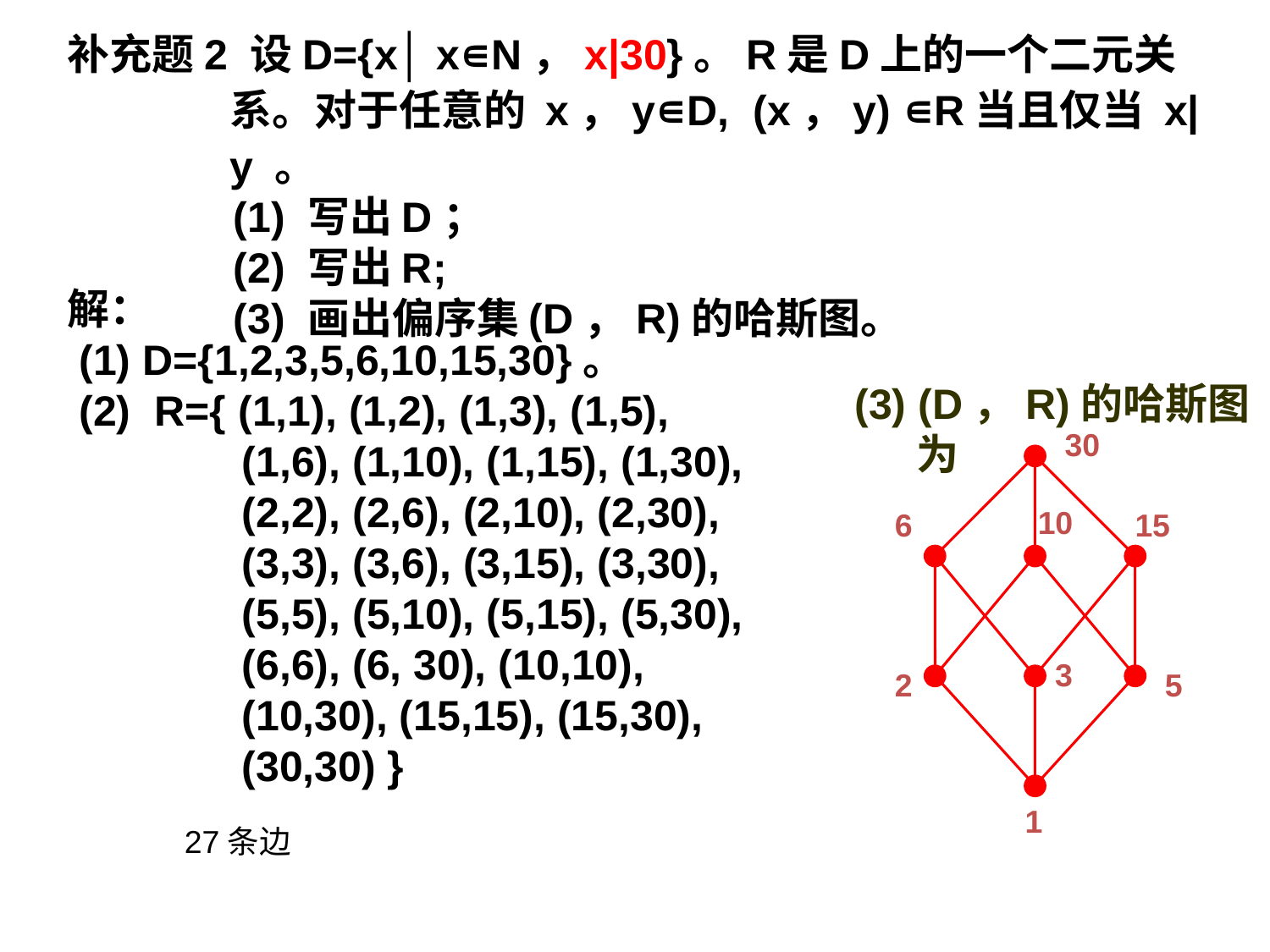

补充题2 设D={x│ x∊N，x|30}。R是D上的一个二元关系。对于任意的 x，y∊D,  (x，y) ∊R当且仅当 x|y 。
              (1) 写出D；
              (2) 写出R;
              (3) 画出偏序集(D，R)的哈斯图。
解：
 (1) D={1,2,3,5,6,10,15,30}。
 (2)  R={ (1,1), (1,2), (1,3), (1,5), (1,6), (1,10), (1,15), (1,30), (2,2), (2,6), (2,10), (2,30), (3,3), (3,6), (3,15), (3,30), (5,5), (5,10), (5,15), (5,30), (6,6), (6, 30), (10,10), (10,30), (15,15), (15,30), (30,30) }
(3) (D，R)的哈斯图为
30

10
6
15

3
2
5

1
27条边